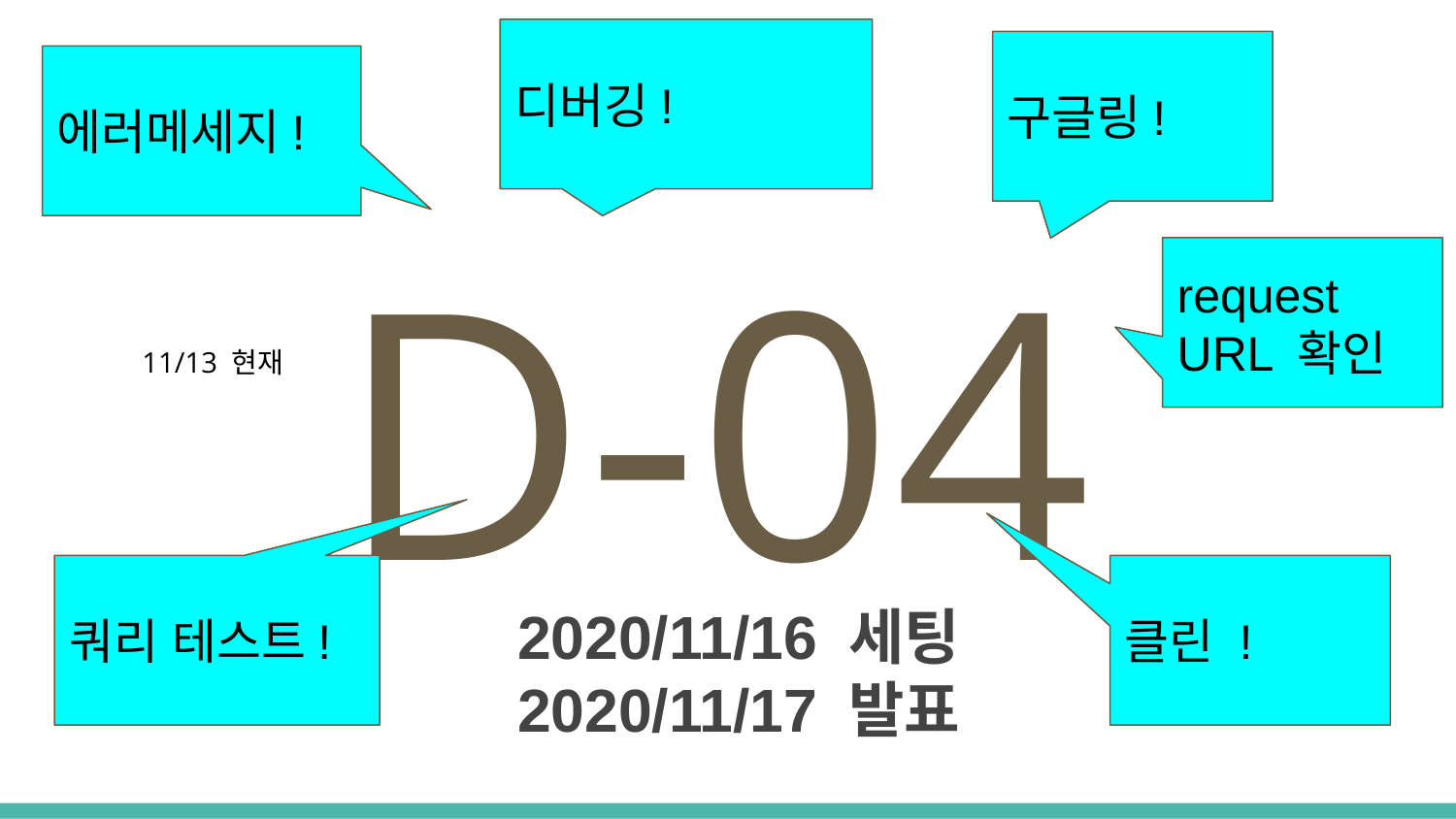

디버깅!
구글링!
에러메세지!
D-04
request
URL 확인
11/13 현재
쿼리 테스트!
클린 !
2020/11/16 세팅
2020/11/17 발표